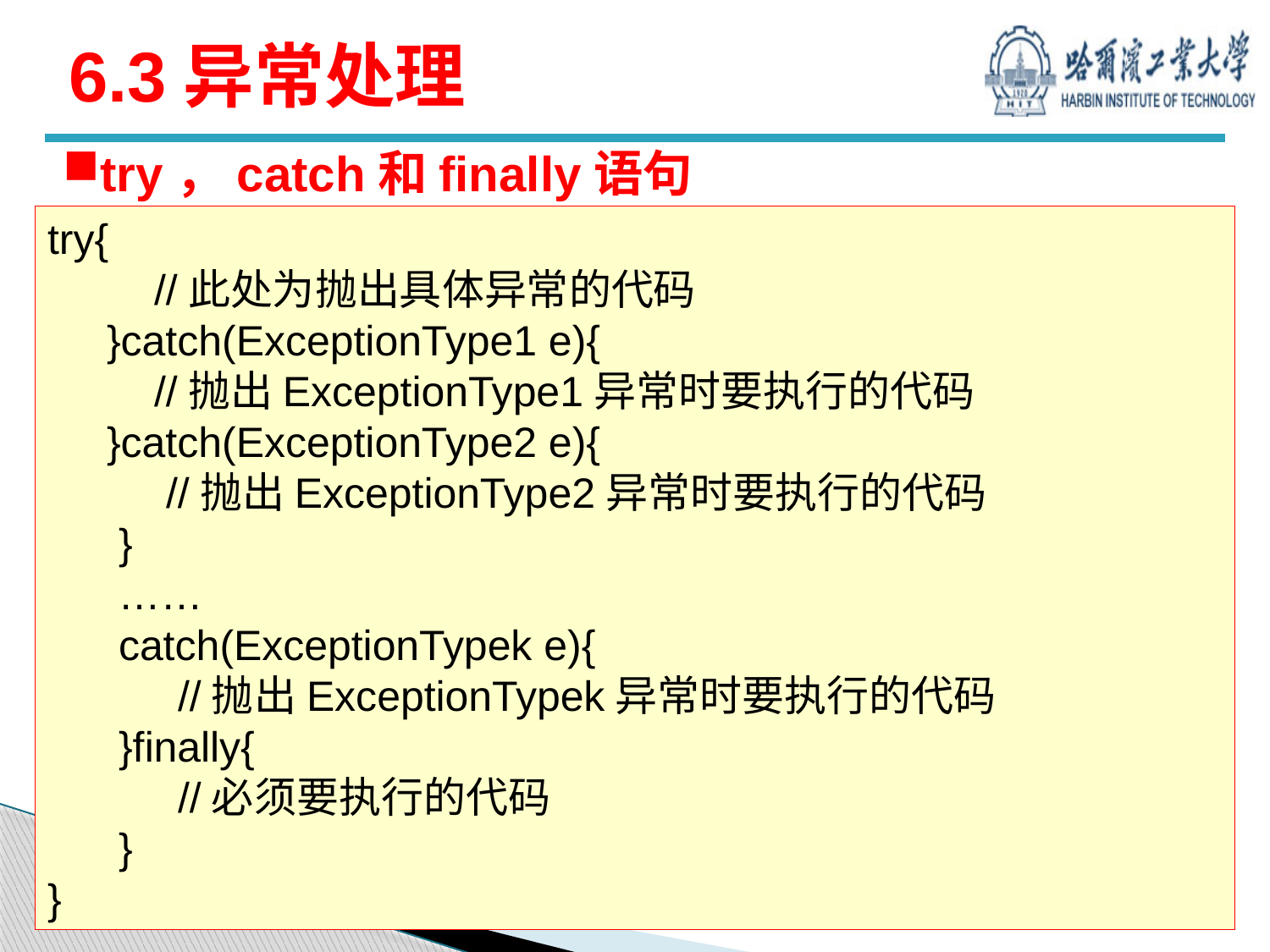

# 6.3异常处理
try，catch和finally语句
try{
         //此处为抛出具体异常的代码
     }catch(ExceptionType1 e){
         //抛出ExceptionType1异常时要执行的代码
     }catch(ExceptionType2 e){
          //抛出ExceptionType2异常时要执行的代码
      }
      ……
      catch(ExceptionTypek e){
           //抛出ExceptionTypek异常时要执行的代码
      }finally{
           //必须要执行的代码
      }
}